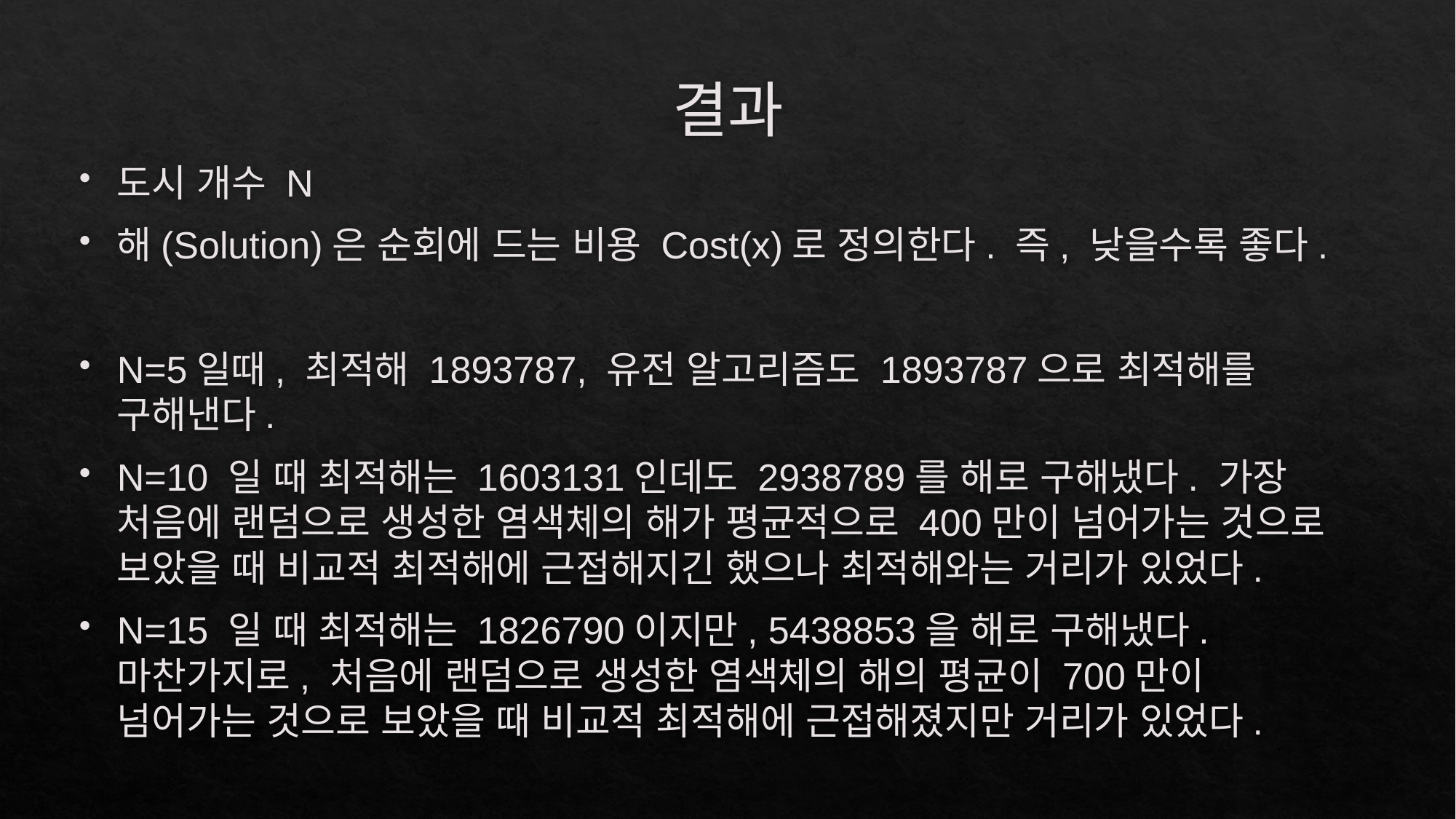

# 결과
도시 개수 N
해(Solution)은 순회에 드는 비용 Cost(x)로 정의한다. 즉, 낮을수록 좋다.

N=5일때, 최적해 1893787, 유전 알고리즘도 1893787으로 최적해를 구해낸다.
N=10 일 때 최적해는 1603131인데도 2938789를 해로 구해냈다. 가장 처음에 랜덤으로 생성한 염색체의 해가 평균적으로 400만이 넘어가는 것으로 보았을 때 비교적 최적해에 근접해지긴 했으나 최적해와는 거리가 있었다.
N=15 일 때 최적해는 1826790이지만, 5438853을 해로 구해냈다. 마찬가지로, 처음에 랜덤으로 생성한 염색체의 해의 평균이 700만이 넘어가는 것으로 보았을 때 비교적 최적해에 근접해졌지만 거리가 있었다.